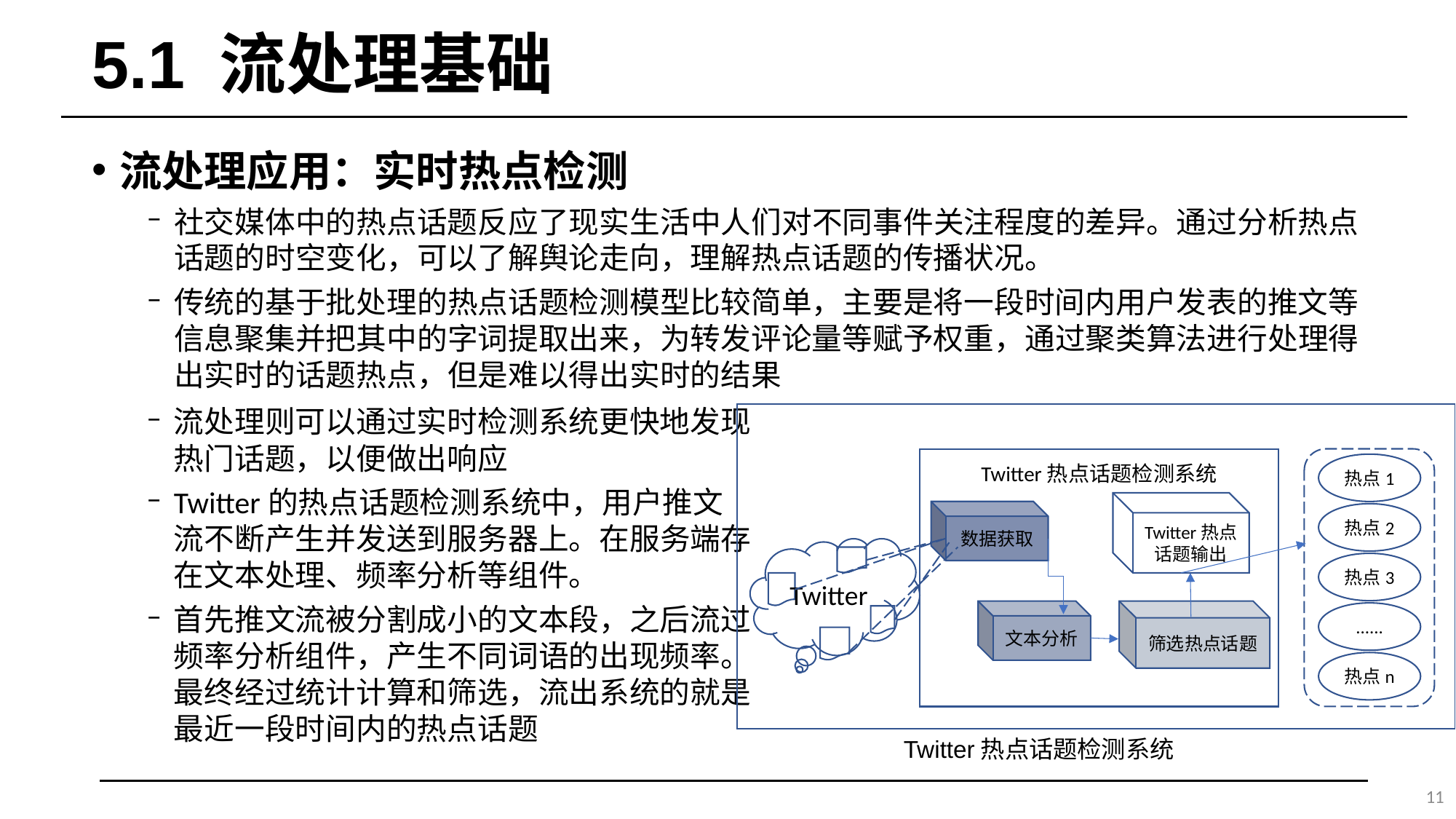

# 5.1 流处理基础
流处理应用：实时热点检测
社交媒体中的热点话题反应了现实生活中人们对不同事件关注程度的差异。通过分析热点话题的时空变化，可以了解舆论走向，理解热点话题的传播状况。
传统的基于批处理的热点话题检测模型比较简单，主要是将一段时间内用户发表的推文等信息聚集并把其中的字词提取出来，为转发评论量等赋予权重，通过聚类算法进行处理得出实时的话题热点，但是难以得出实时的结果
流处理则可以通过实时检测系统更快地发现热门话题，以便做出响应
Twitter的热点话题检测系统中，用户推文流不断产生并发送到服务器上。在服务端存在文本处理、频率分析等组件。
首先推文流被分割成小的文本段，之后流过频率分析组件，产生不同词语的出现频率。最终经过统计计算和筛选，流出系统的就是最近一段时间内的热点话题

Twitter热点话题检测系统

Twitter热点
话题输出
数据获取
Twitter

文本分析
筛选热点话题

Twitter热点话题检测系统
热点1
热点2
热点3
......
热点n
11